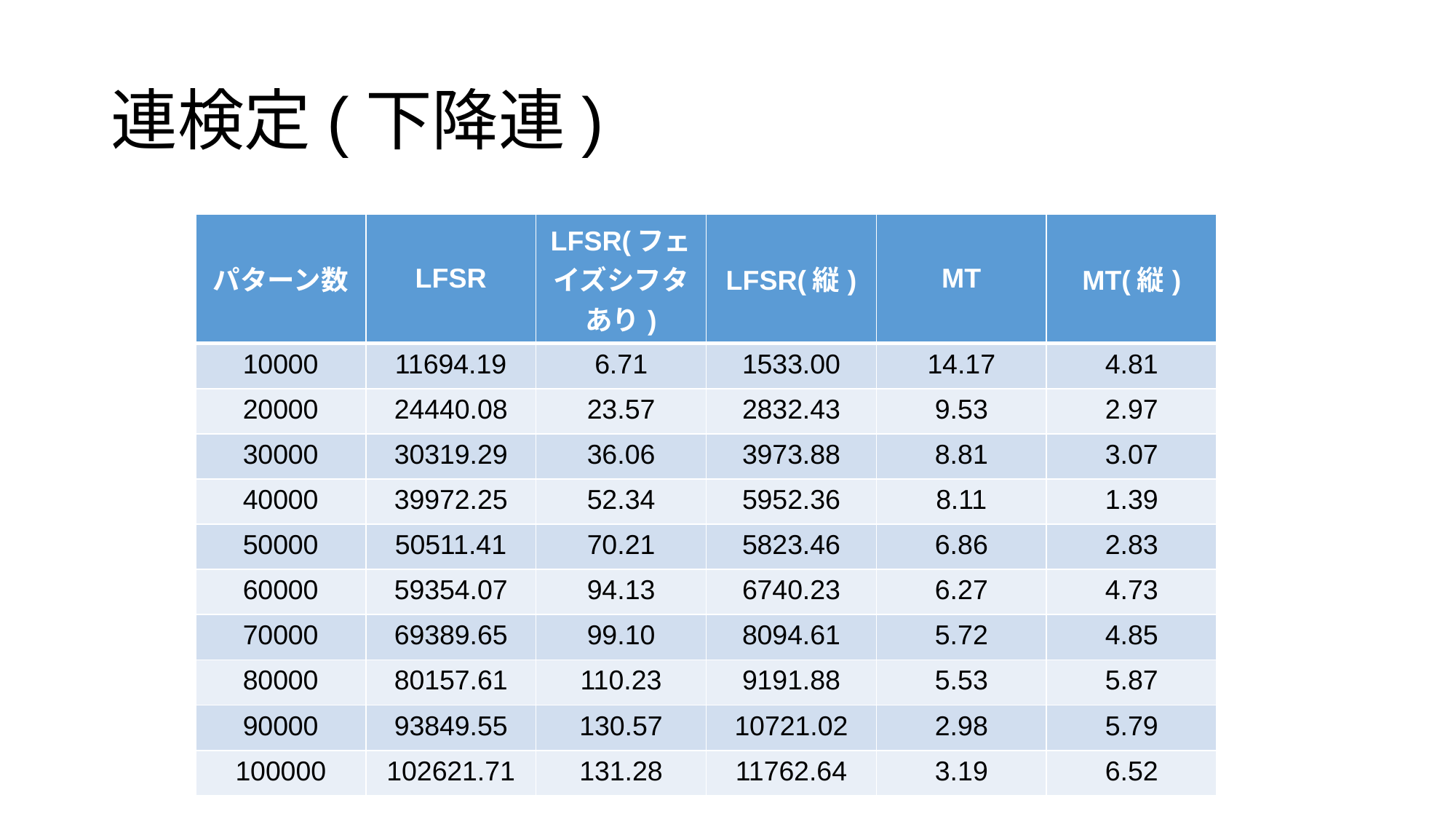

# 連検定(下降連)
| パターン数 | LFSR | LFSR(フェイズシフタあり) | LFSR(縦) | MT | MT(縦) |
| --- | --- | --- | --- | --- | --- |
| 10000 | 11694.19 | 6.71 | 1533.00 | 14.17 | 4.81 |
| 20000 | 24440.08 | 23.57 | 2832.43 | 9.53 | 2.97 |
| 30000 | 30319.29 | 36.06 | 3973.88 | 8.81 | 3.07 |
| 40000 | 39972.25 | 52.34 | 5952.36 | 8.11 | 1.39 |
| 50000 | 50511.41 | 70.21 | 5823.46 | 6.86 | 2.83 |
| 60000 | 59354.07 | 94.13 | 6740.23 | 6.27 | 4.73 |
| 70000 | 69389.65 | 99.10 | 8094.61 | 5.72 | 4.85 |
| 80000 | 80157.61 | 110.23 | 9191.88 | 5.53 | 5.87 |
| 90000 | 93849.55 | 130.57 | 10721.02 | 2.98 | 5.79 |
| 100000 | 102621.71 | 131.28 | 11762.64 | 3.19 | 6.52 |